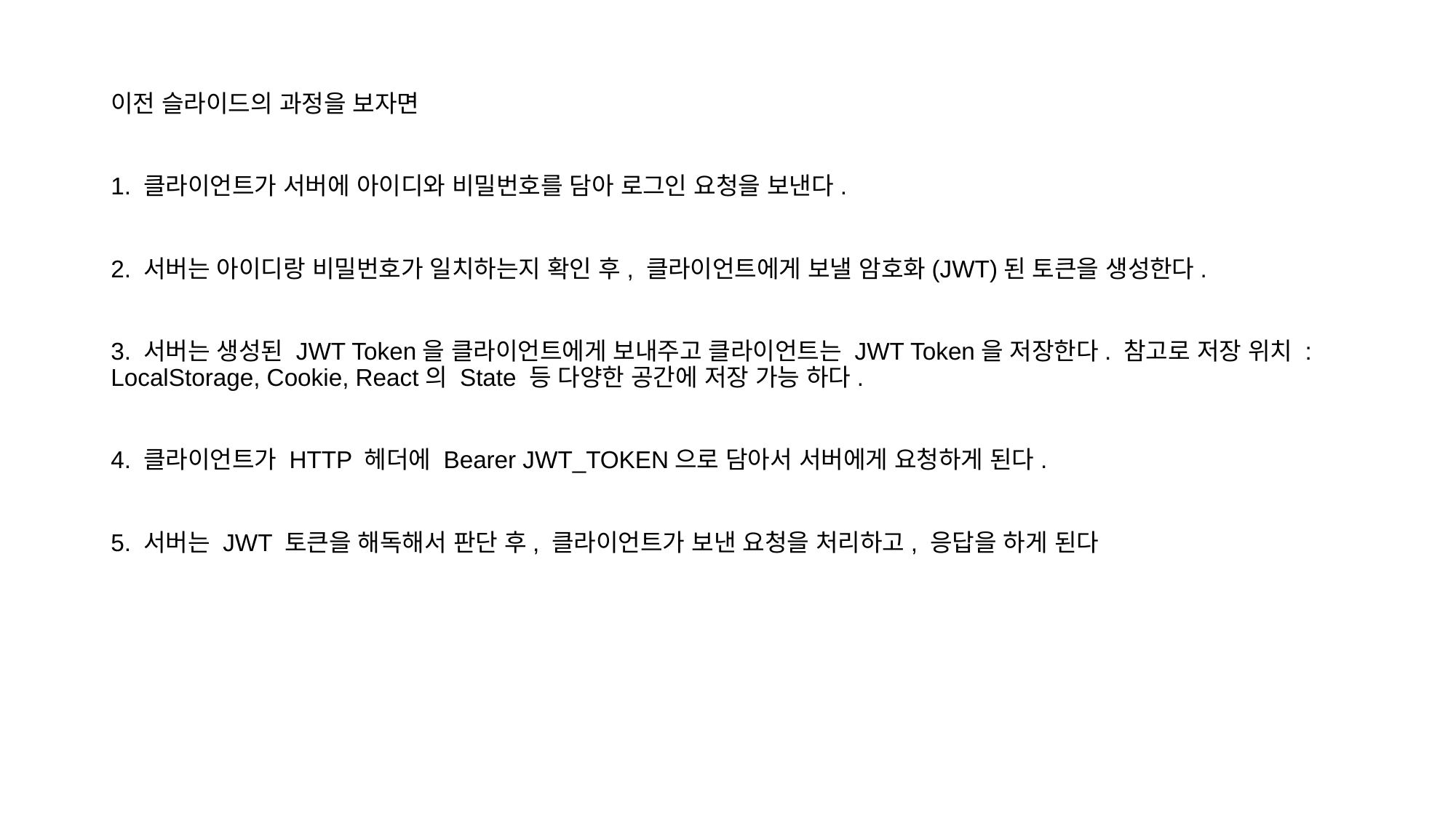

이전 슬라이드의 과정을 보자면

1. 클라이언트가 서버에 아이디와 비밀번호를 담아 로그인 요청을 보낸다.

2. 서버는 아이디랑 비밀번호가 일치하는지 확인 후, 클라이언트에게 보낼 암호화(JWT)된 토큰을 생성한다.

3. 서버는 생성된 JWT Token을 클라이언트에게 보내주고 클라이언트는 JWT Token을 저장한다. 참고로 저장 위치 : LocalStorage, Cookie, React의 State 등 다양한 공간에 저장 가능 하다.

4. 클라이언트가 HTTP 헤더에 Bearer JWT_TOKEN으로 담아서 서버에게 요청하게 된다.

5. 서버는 JWT 토큰을 해독해서 판단 후, 클라이언트가 보낸 요청을 처리하고, 응답을 하게 된다